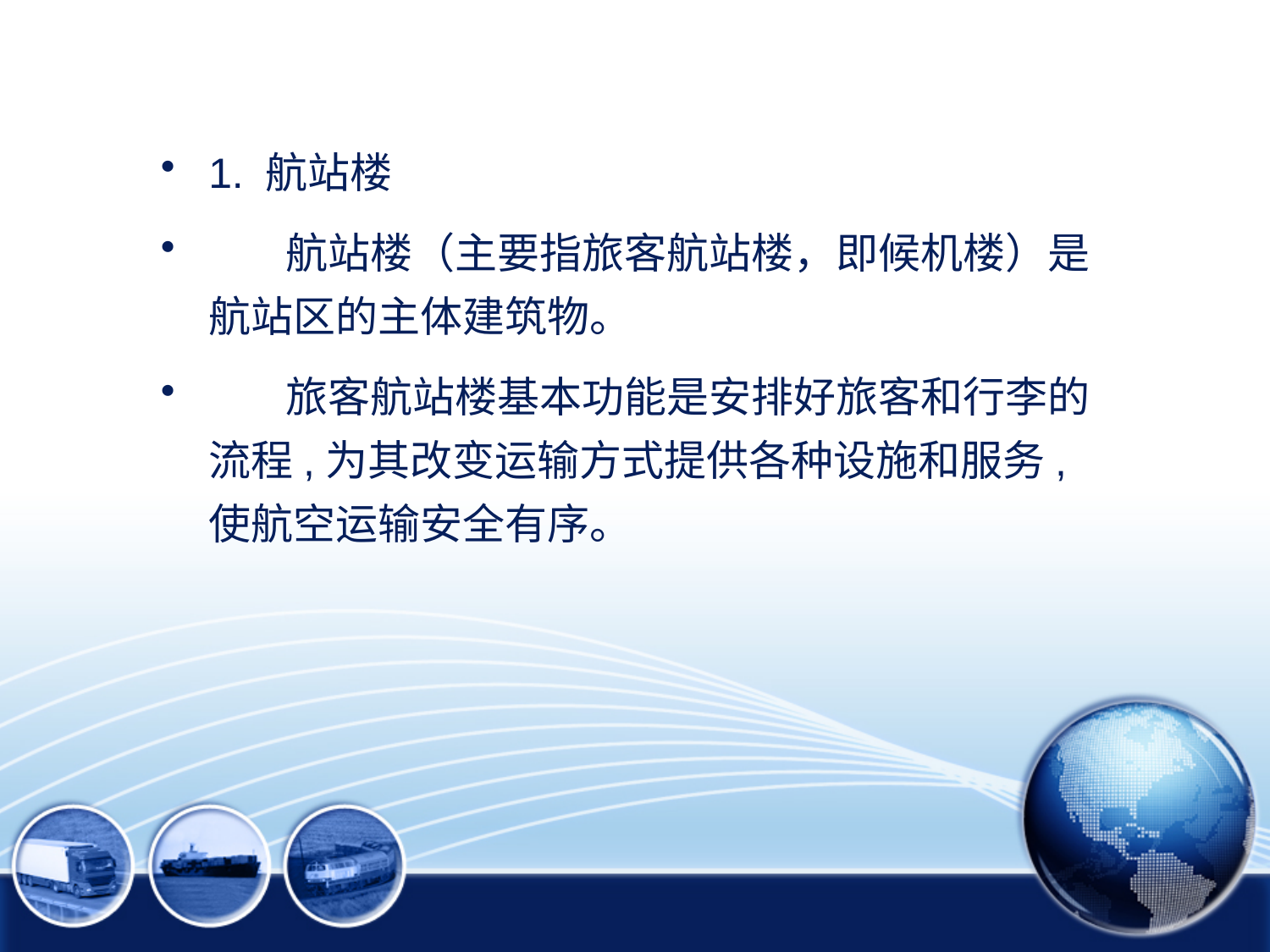

1. 航站楼
       航站楼（主要指旅客航站楼，即候机楼）是航站区的主体建筑物。
       旅客航站楼基本功能是安排好旅客和行李的流程,为其改变运输方式提供各种设施和服务,使航空运输安全有序。